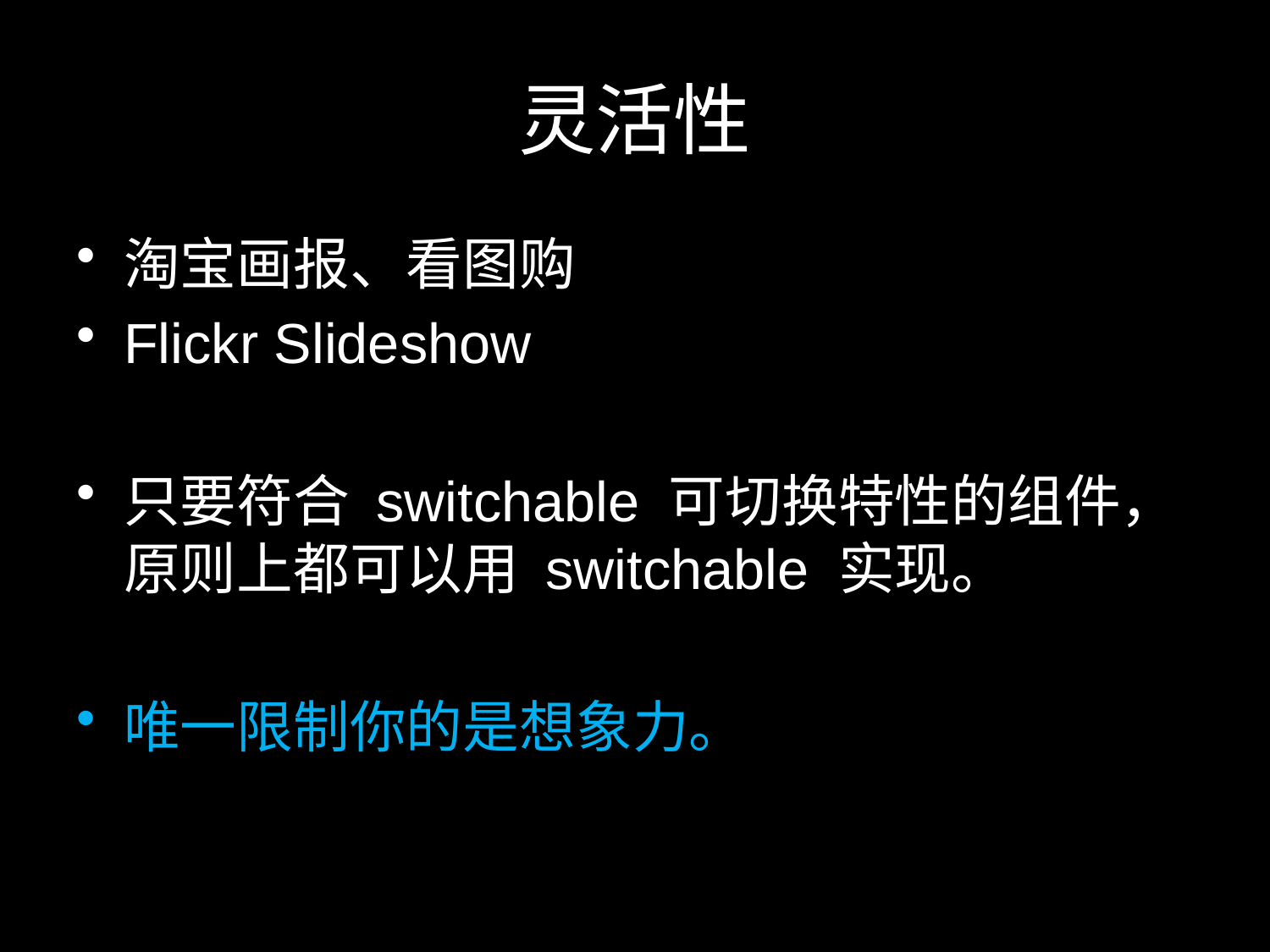

# 灵活性
淘宝画报、看图购
Flickr Slideshow

只要符合 switchable 可切换特性的组件，原则上都可以用 switchable 实现。

唯一限制你的是想象力。